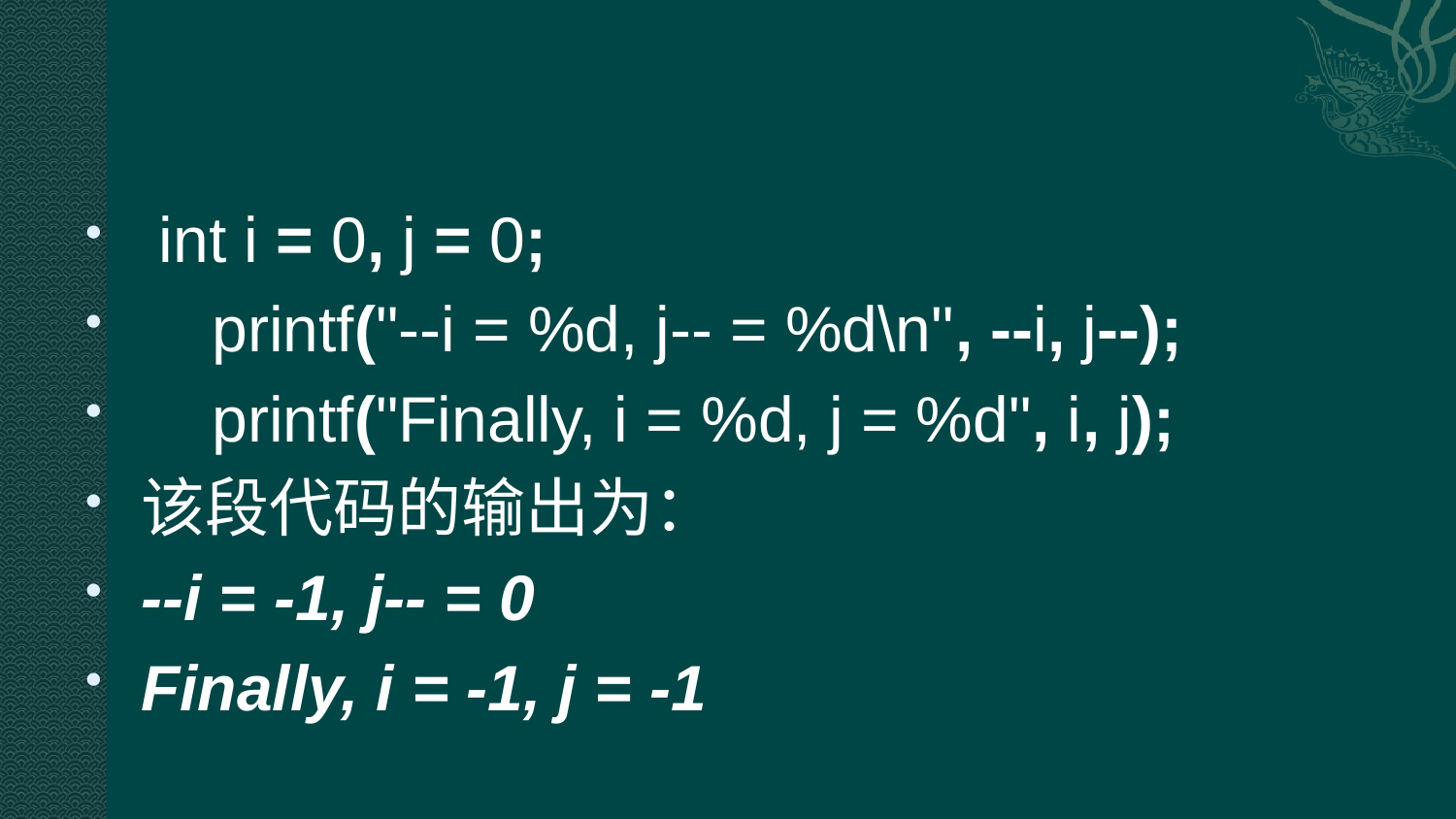

#
 int i = 0, j = 0;
    printf("--i = %d, j-- = %d\n", --i, j--);
    printf("Finally, i = %d, j = %d", i, j);
该段代码的输出为：
--i = -1, j-- = 0
Finally, i = -1, j = -1